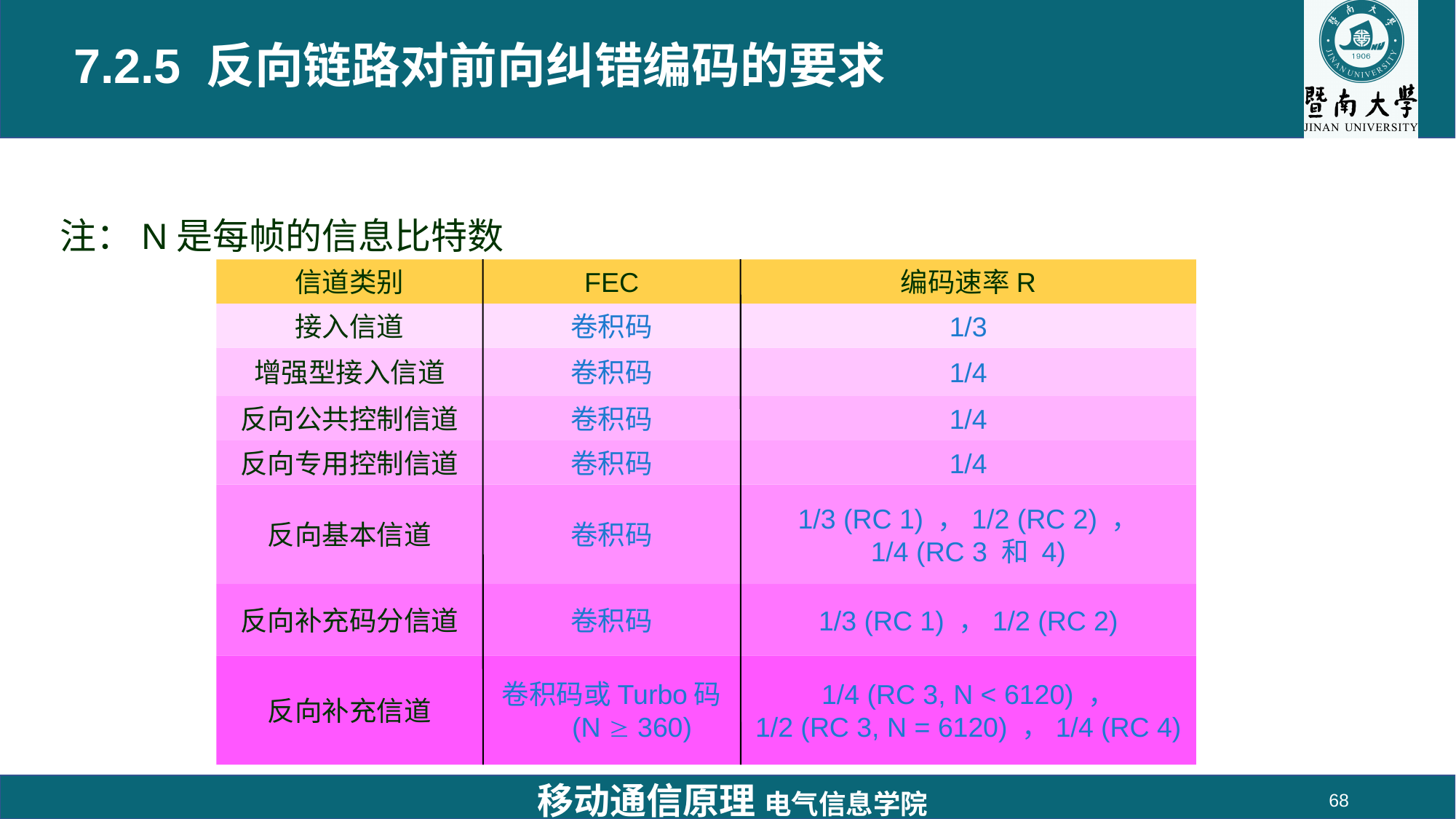

# 7.2.5 反向链路对前向纠错编码的要求
注：N是每帧的信息比特数
信道类别

FEC

编码速率R

接入信道

卷积码
1/3

增强型接入信道

卷积码
1/4

反向公共控制信道

卷积码
1/4

反向专用控制信道

卷积码
1/4

反向基本信道

卷积码
1/3 (RC 1) ，1/2 (RC 2) ，
1/4 (RC 3 和 4)‏

反向补充码分信道

卷积码
1/3 (RC 1) ，1/2 (RC 2)‏

反向补充信道

卷积码或Turbo码 (N ≥ 360)‏
1/4 (RC 3, N < 6120) ，
1/2 (RC 3, N = 6120) ，1/4 (RC 4)‏

移动通信原理 电气信息学院
68